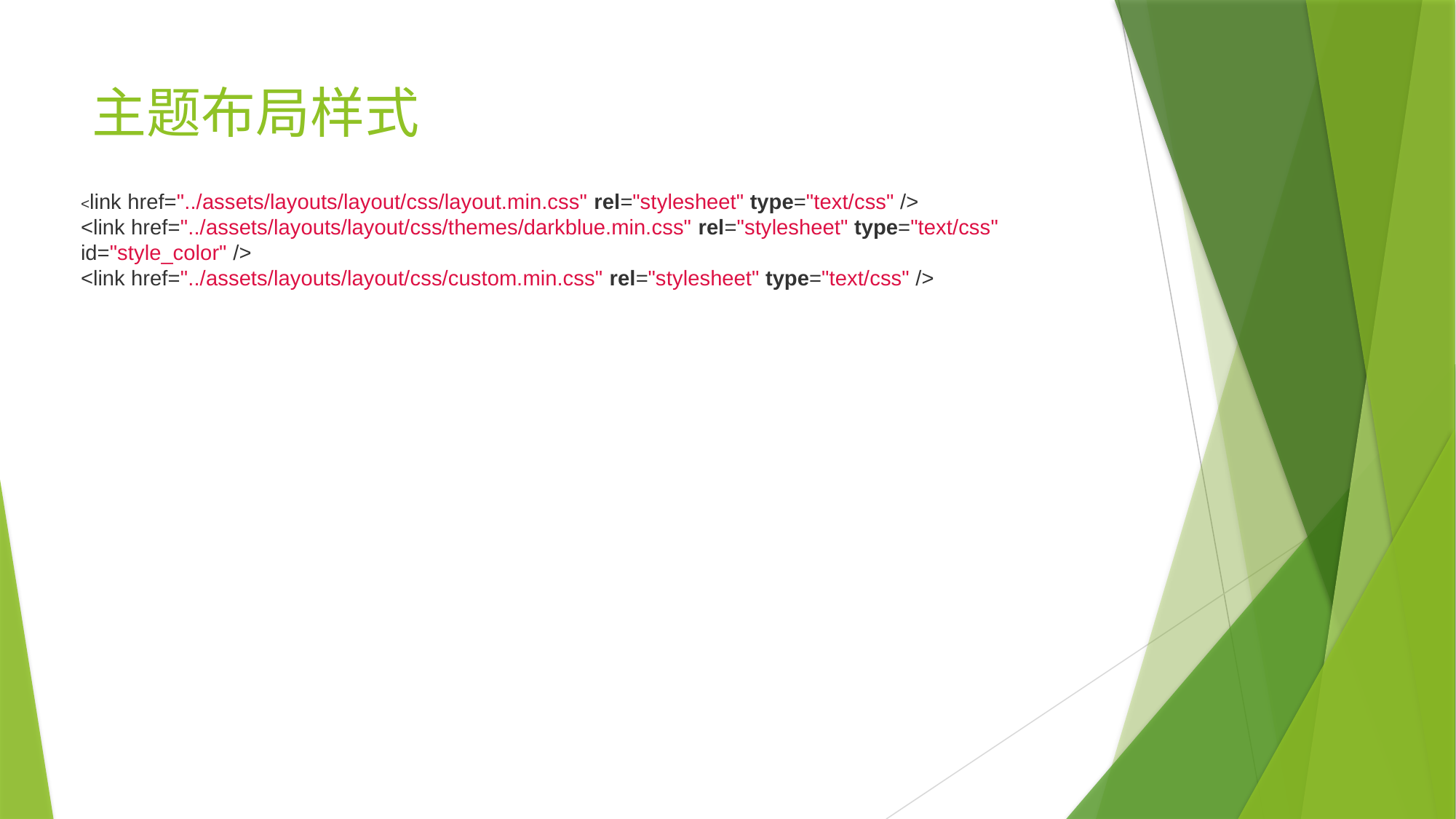

# 主题布局样式
<link href="../assets/layouts/layout/css/layout.min.css" rel="stylesheet" type="text/css" />
<link href="../assets/layouts/layout/css/themes/darkblue.min.css" rel="stylesheet" type="text/css" id="style_color" />
<link href="../assets/layouts/layout/css/custom.min.css" rel="stylesheet" type="text/css" />